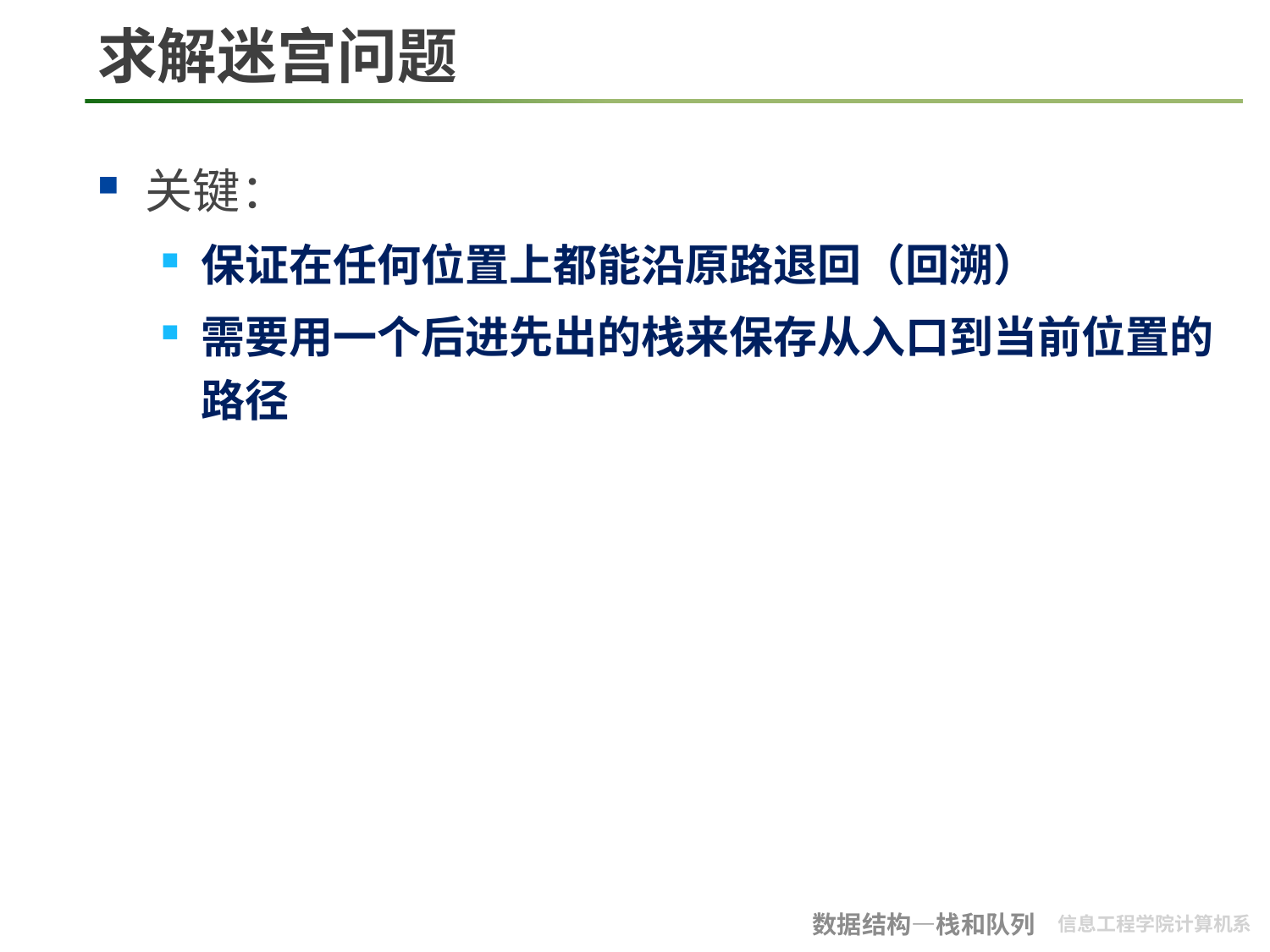

# 求解迷宫问题
关键：
保证在任何位置上都能沿原路退回（回溯）
需要用一个后进先出的栈来保存从入口到当前位置的路径